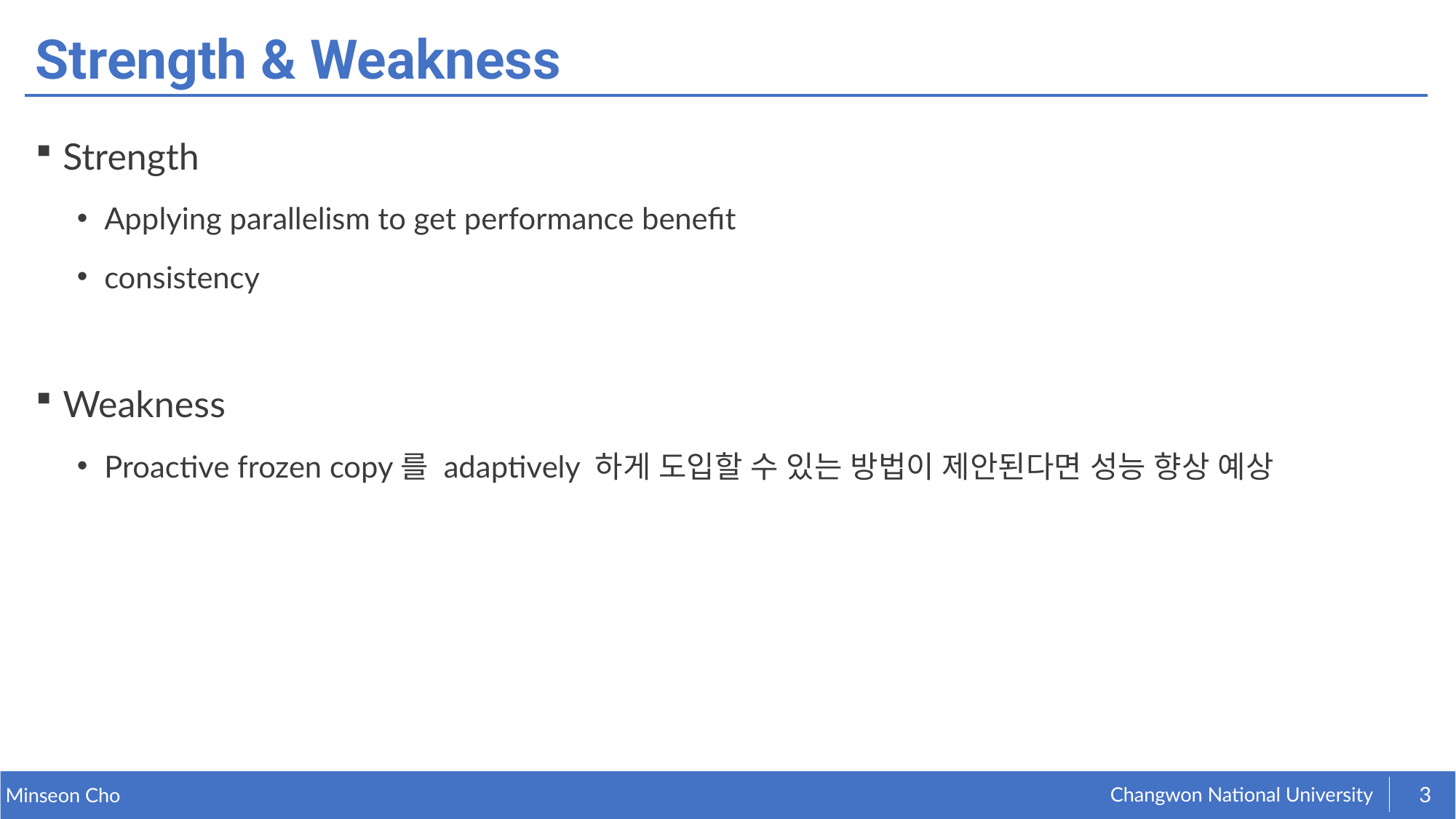

# Strength & Weakness
Strength
Applying parallelism to get performance benefit
consistency

Weakness
Proactive frozen copy를 adaptively 하게 도입할 수 있는 방법이 제안된다면 성능 향상 예상

3